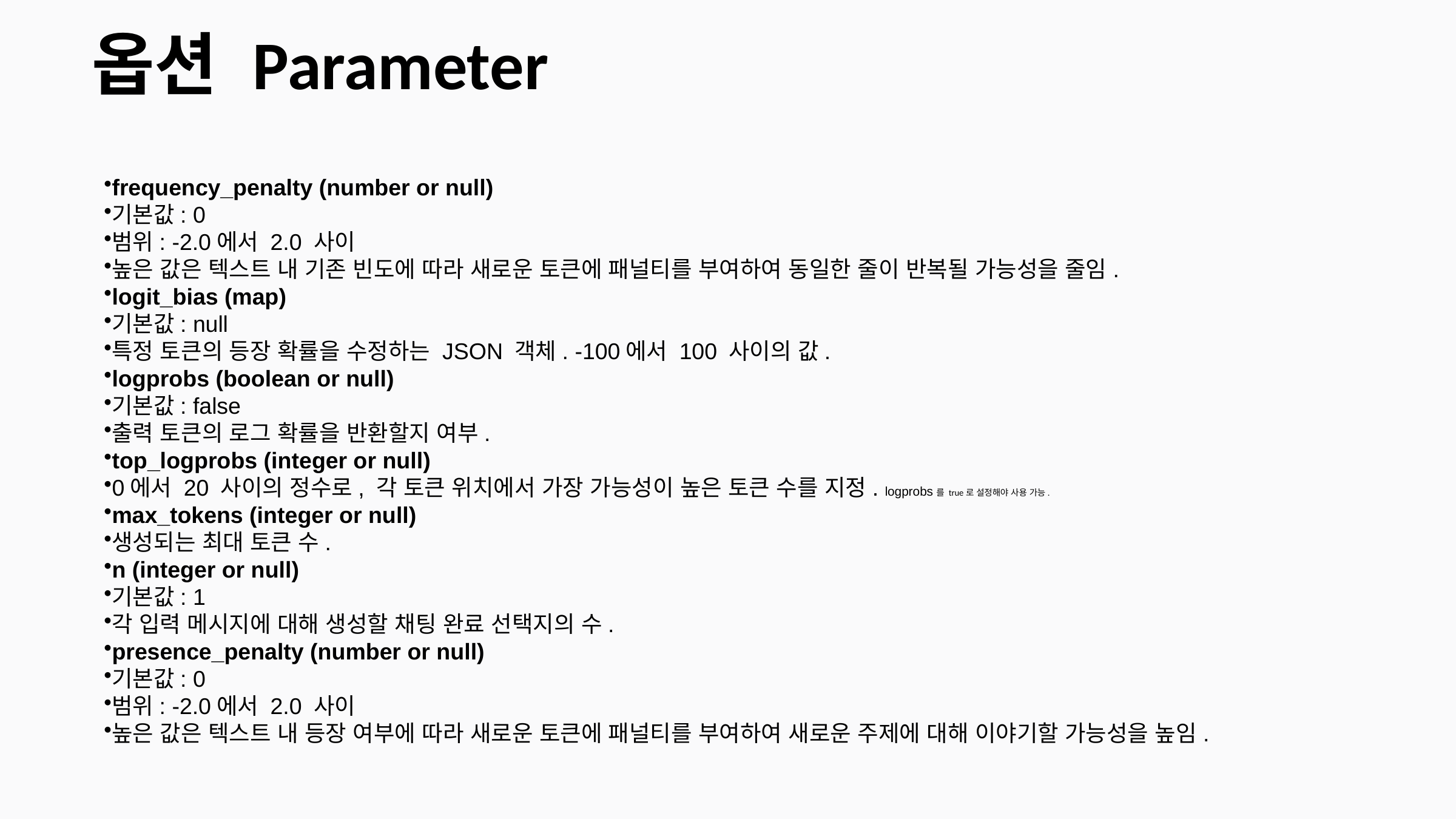

옵션 Parameter
frequency_penalty (number or null)
기본값: 0
범위: -2.0에서 2.0 사이
높은 값은 텍스트 내 기존 빈도에 따라 새로운 토큰에 패널티를 부여하여 동일한 줄이 반복될 가능성을 줄임.
logit_bias (map)
기본값: null
특정 토큰의 등장 확률을 수정하는 JSON 객체. -100에서 100 사이의 값.
logprobs (boolean or null)
기본값: false
출력 토큰의 로그 확률을 반환할지 여부.
top_logprobs (integer or null)
0에서 20 사이의 정수로, 각 토큰 위치에서 가장 가능성이 높은 토큰 수를 지정. logprobs를 true로 설정해야 사용 가능.
max_tokens (integer or null)
생성되는 최대 토큰 수.
n (integer or null)
기본값: 1
각 입력 메시지에 대해 생성할 채팅 완료 선택지의 수.
presence_penalty (number or null)
기본값: 0
범위: -2.0에서 2.0 사이
높은 값은 텍스트 내 등장 여부에 따라 새로운 토큰에 패널티를 부여하여 새로운 주제에 대해 이야기할 가능성을 높임.